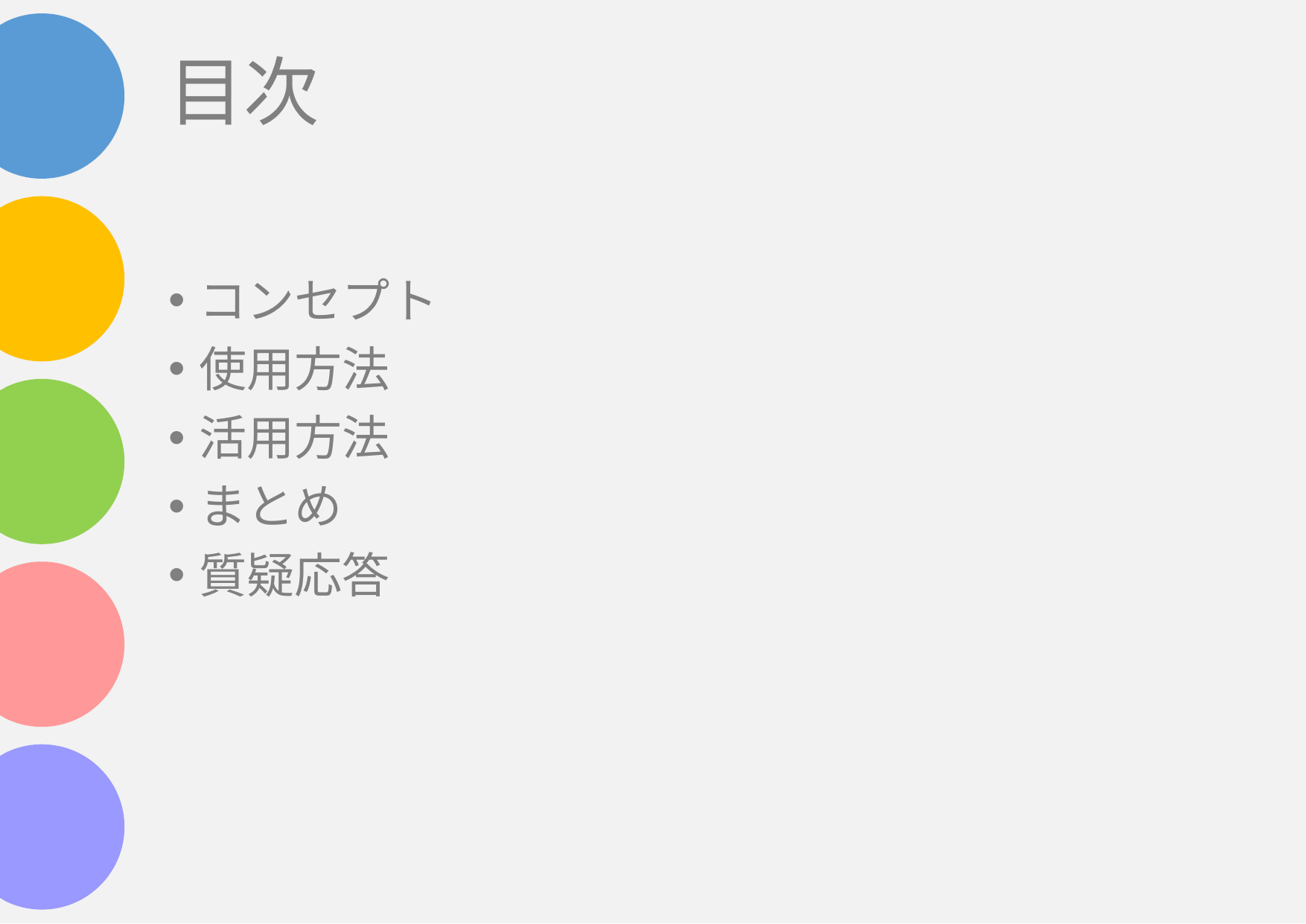

# 目次

コンセプト
使用方法
活用方法
まとめ
質疑応答